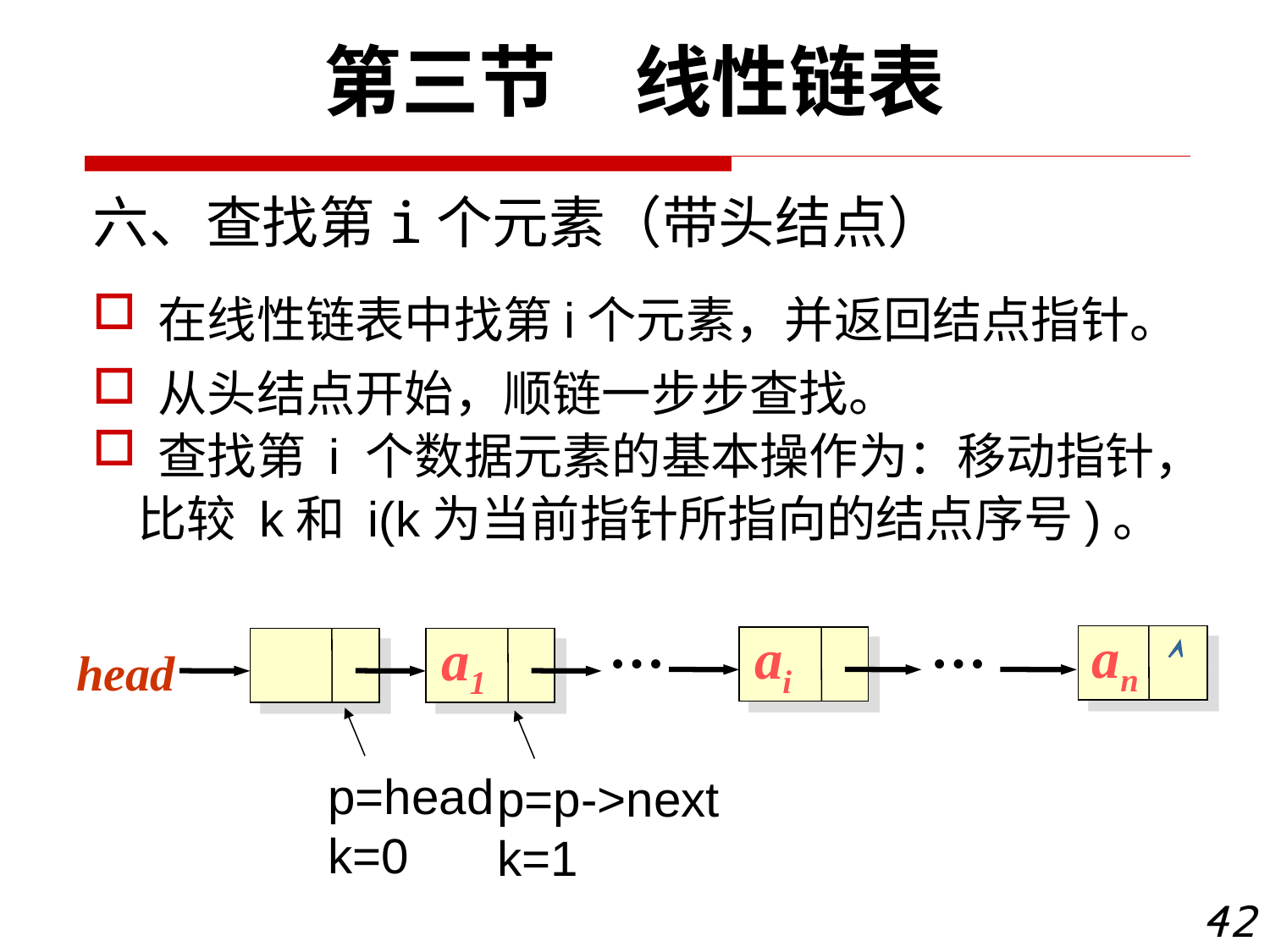

第三节　线性链表
六、查找第i个元素（带头结点）
在线性链表中找第i个元素，并返回结点指针。
从头结点开始，顺链一步步查找。
查找第 i 个数据元素的基本操作为：移动指针，
   比较 k和 i(k为当前指针所指向的结点序号)。
…
…
an
ai
a1

∧

head

p=headk=0
p=p->next
k=1
42